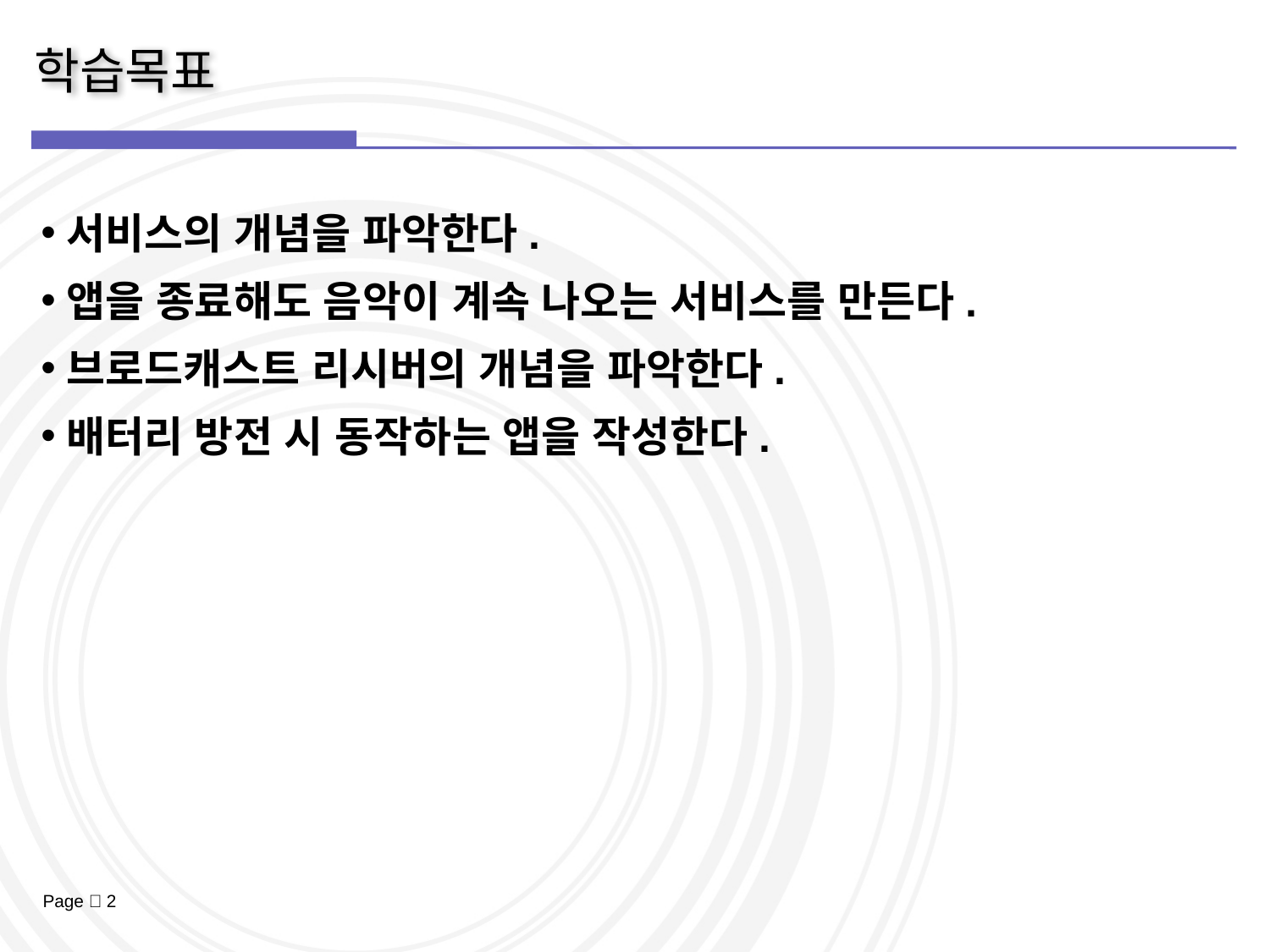

서비스의 개념을 파악한다.
앱을 종료해도 음악이 계속 나오는 서비스를 만든다.
브로드캐스트 리시버의 개념을 파악한다.
배터리 방전 시 동작하는 앱을 작성한다.